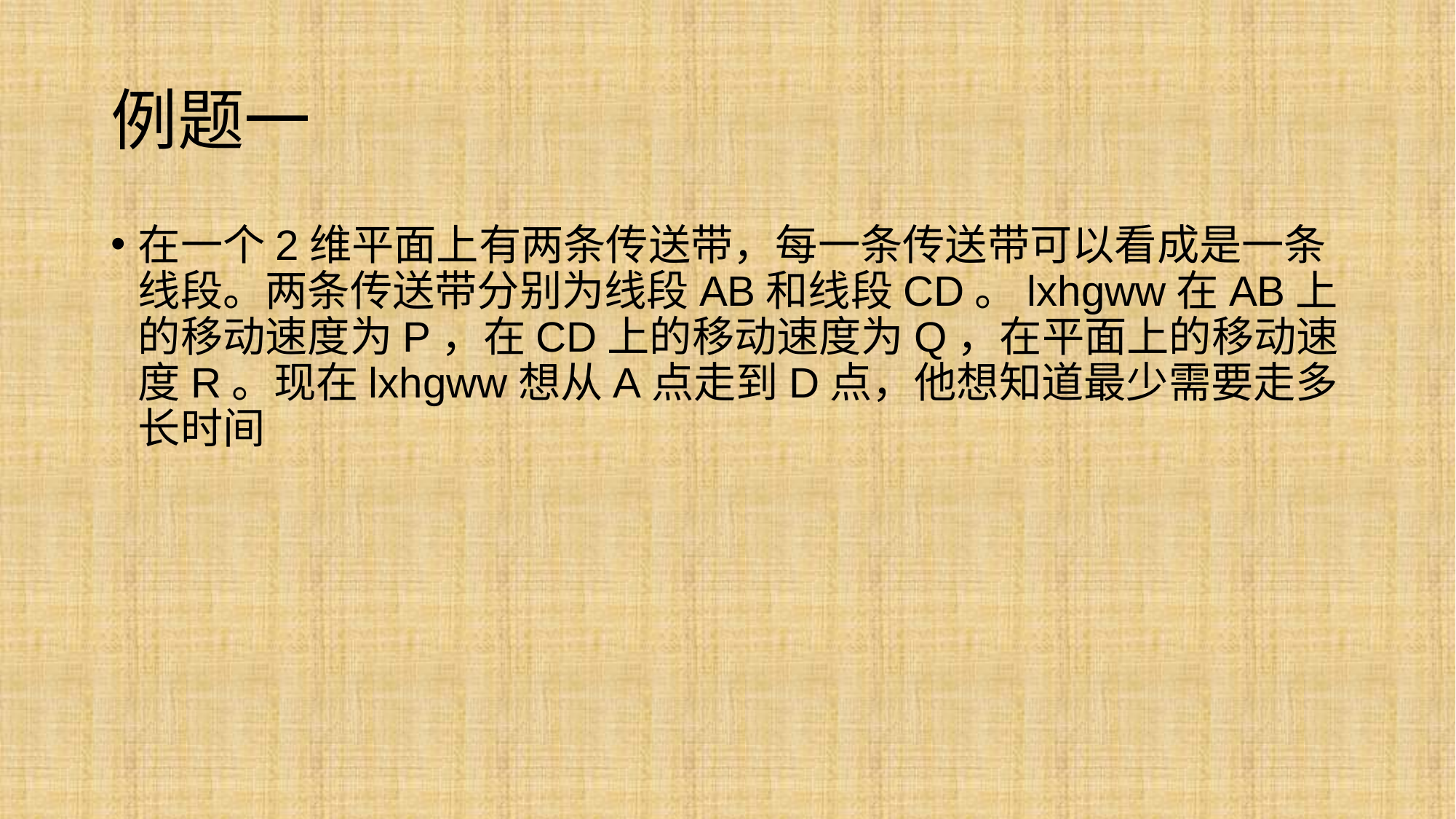

# 例题一
在一个2维平面上有两条传送带，每一条传送带可以看成是一条线段。两条传送带分别为线段AB和线段CD。lxhgww在AB上的移动速度为P，在CD上的移动速度为Q，在平面上的移动速度R。现在lxhgww想从A点走到D点，他想知道最少需要走多长时间